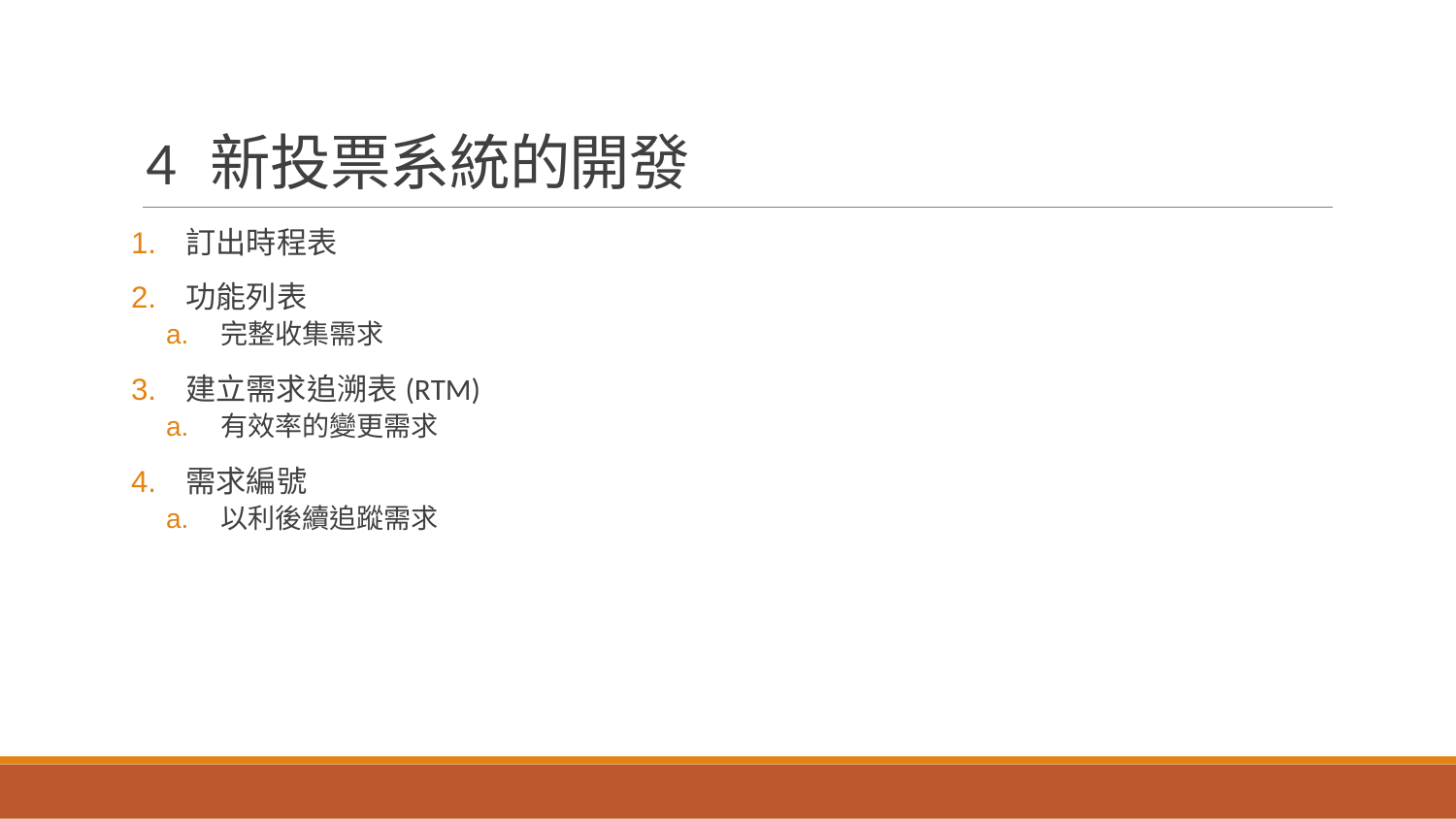

# 4 新投票系統的開發
訂出時程表
功能列表
完整收集需求
建立需求追溯表(RTM)
有效率的變更需求
需求編號
以利後續追蹤需求